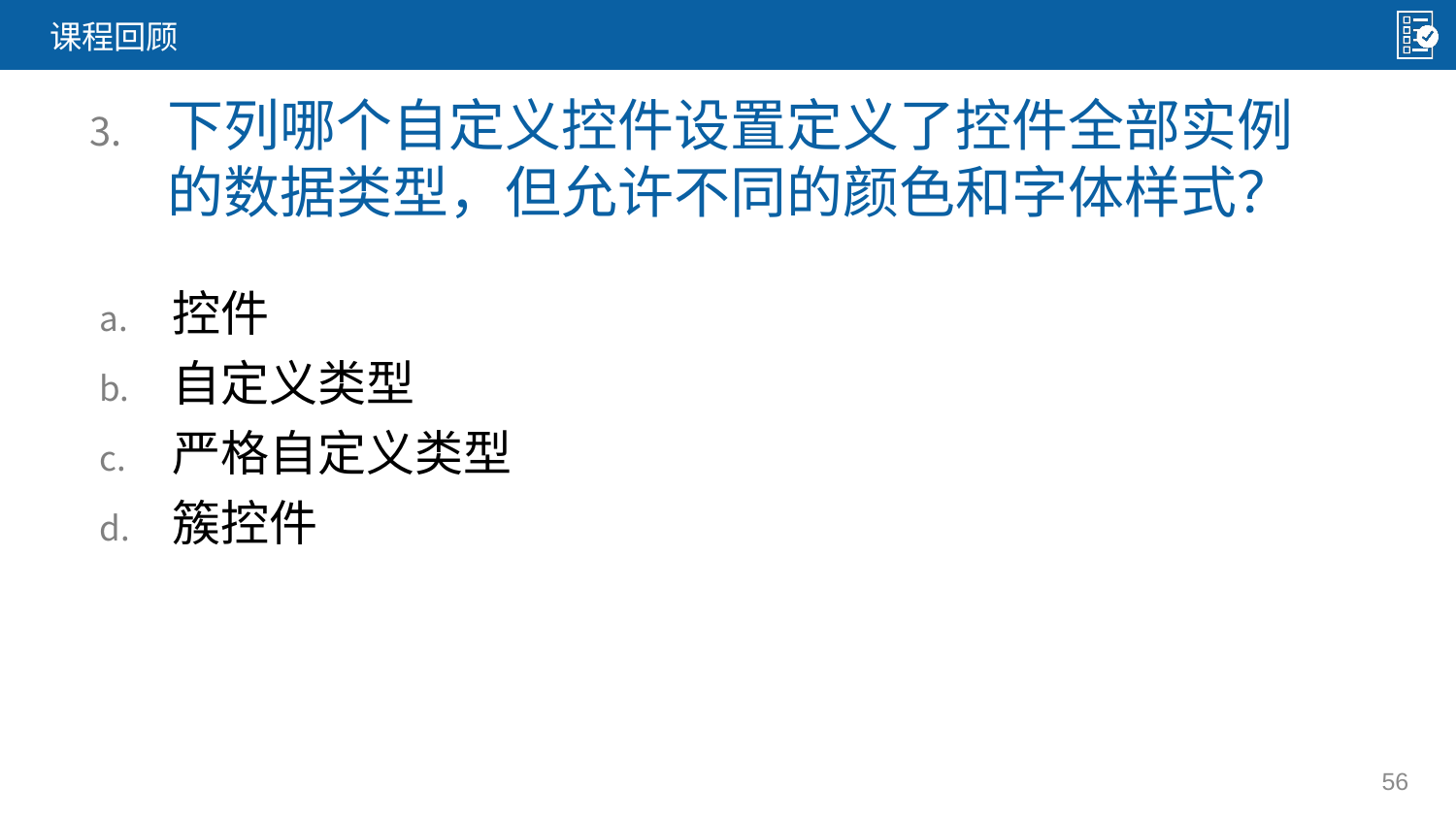

课程回顾

下列哪个自定义控件设置定义了控件全部实例的数据类型，但允许不同的颜色和字体样式？
控件
自定义类型
严格自定义类型
簇控件

56